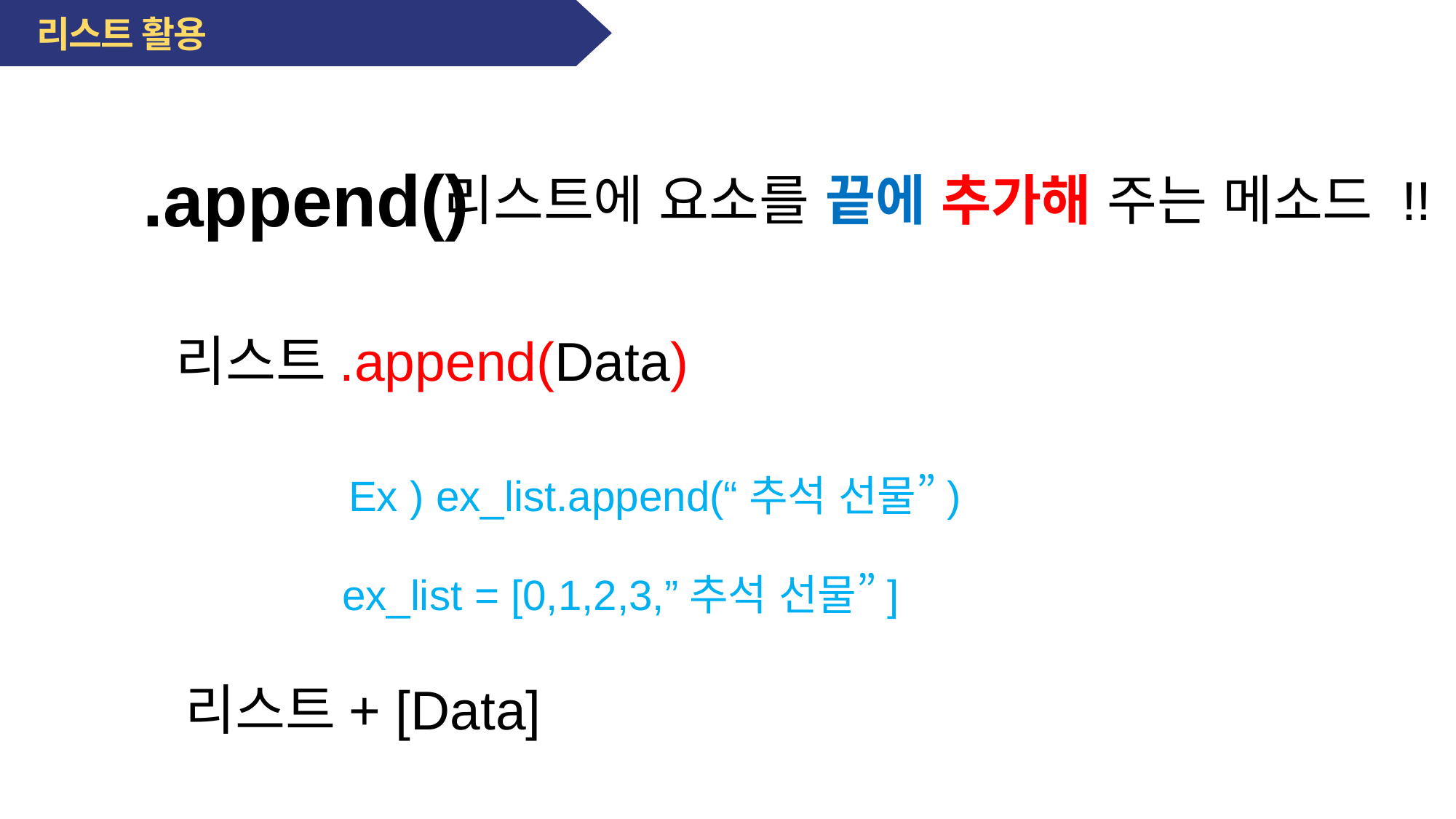

리스트 활용
.append()
리스트에 요소를 끝에 추가해 주는 메소드 !!
리스트.append(Data)
Ex ) ex_list.append(“추석 선물”)
ex_list = [0,1,2,3,”추석 선물”]
리스트+ [Data]